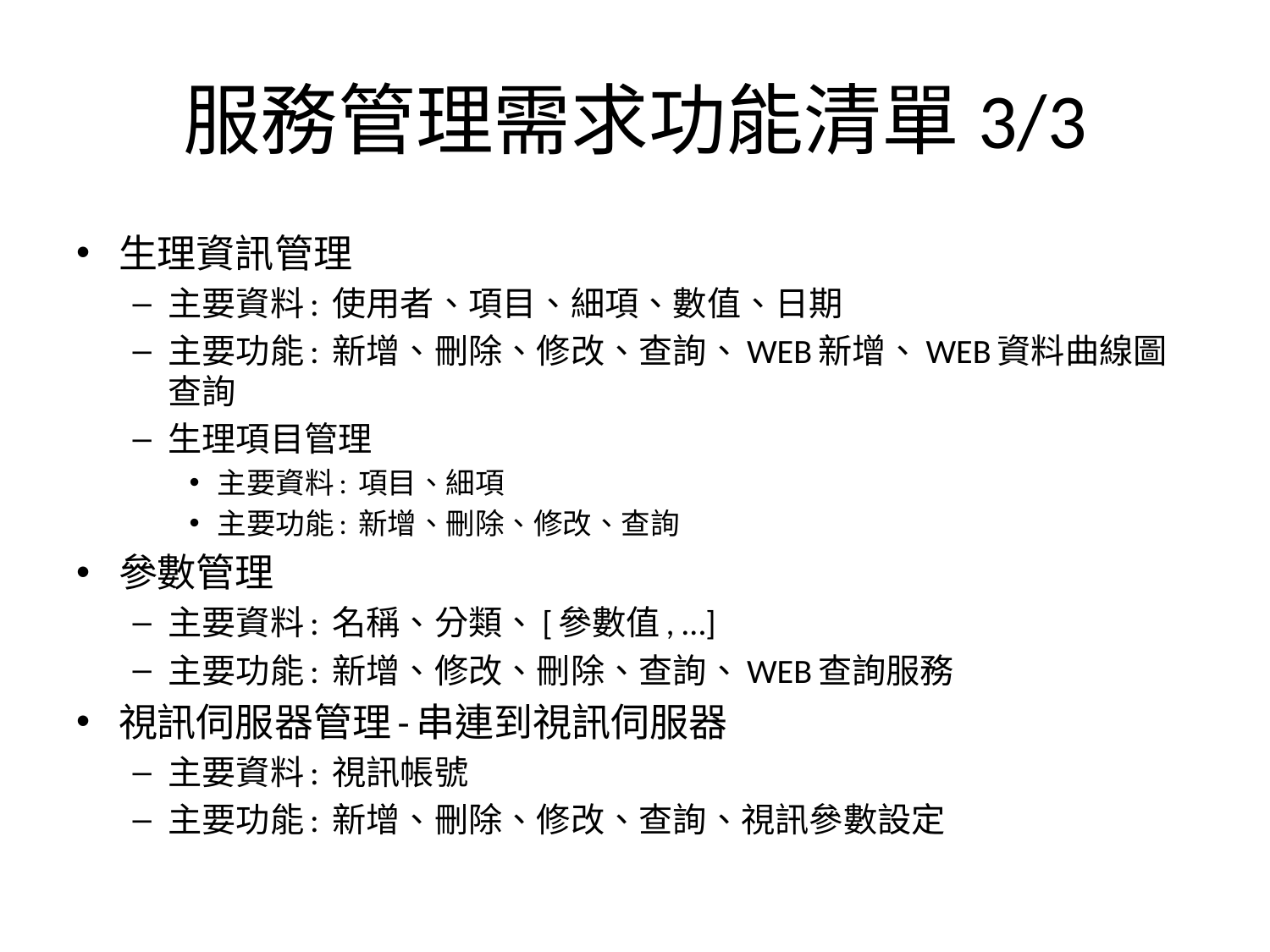

# 服務管理需求功能清單3/3
生理資訊管理
主要資料: 使用者、項目、細項、數值、日期
主要功能: 新增、刪除、修改、查詢、WEB新增、WEB資料曲線圖查詢
生理項目管理
主要資料: 項目、細項
主要功能: 新增、刪除、修改、查詢
參數管理
主要資料: 名稱、分類、[參數值, …]
主要功能: 新增、修改、刪除、查詢、WEB查詢服務
視訊伺服器管理-串連到視訊伺服器
主要資料: 視訊帳號
主要功能: 新增、刪除、修改、查詢、視訊參數設定